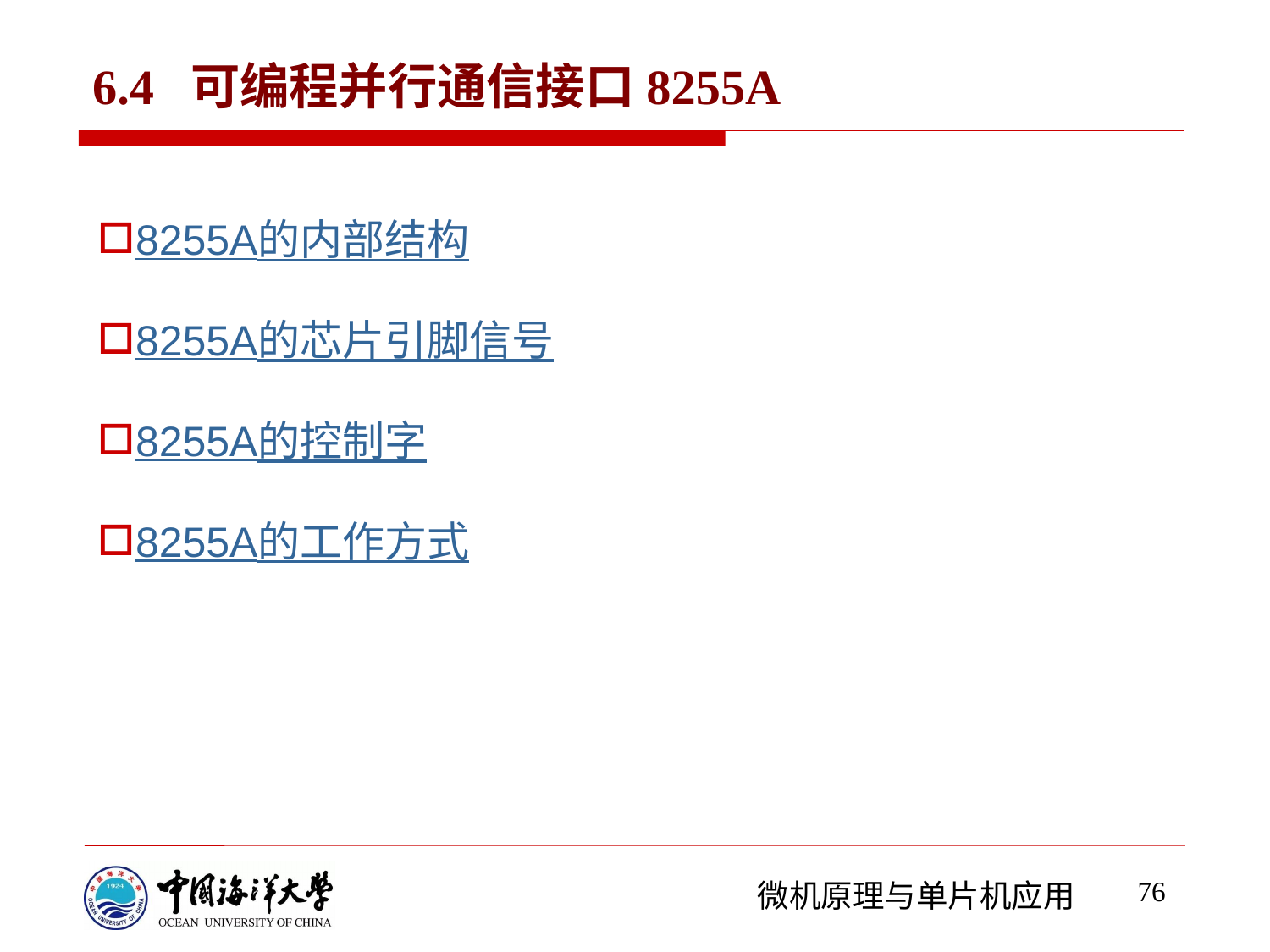

# 6.4  可编程并行通信接口8255A
8255A的内部结构
8255A的芯片引脚信号
8255A的控制字
8255A的工作方式
76